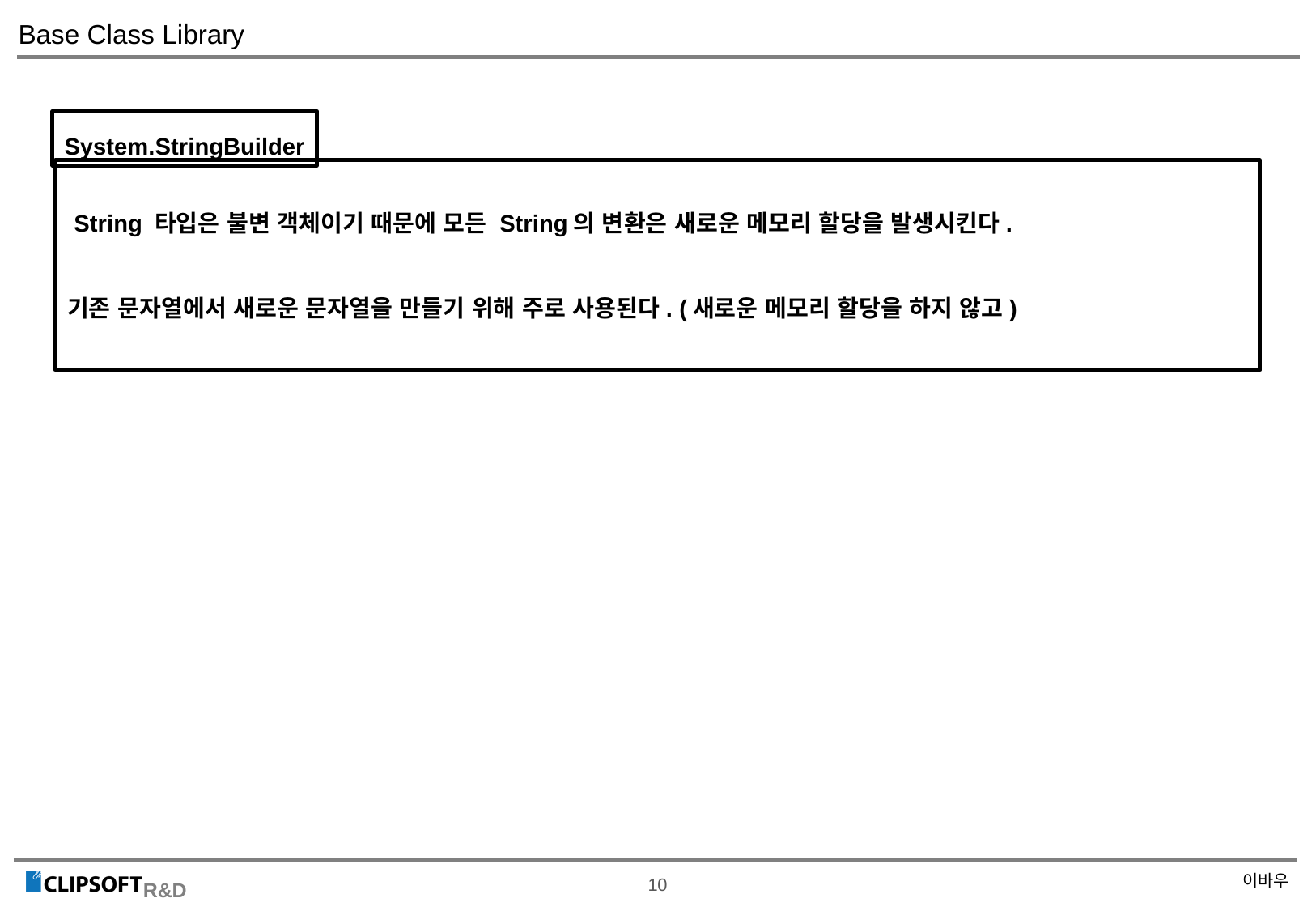

# Base Class Library
System.StringBuilder

 String 타입은 불변 객체이기 때문에 모든 String의 변환은 새로운 메모리 할당을 발생시킨다.

기존 문자열에서 새로운 문자열을 만들기 위해 주로 사용된다. (새로운 메모리 할당을 하지 않고)

이바우